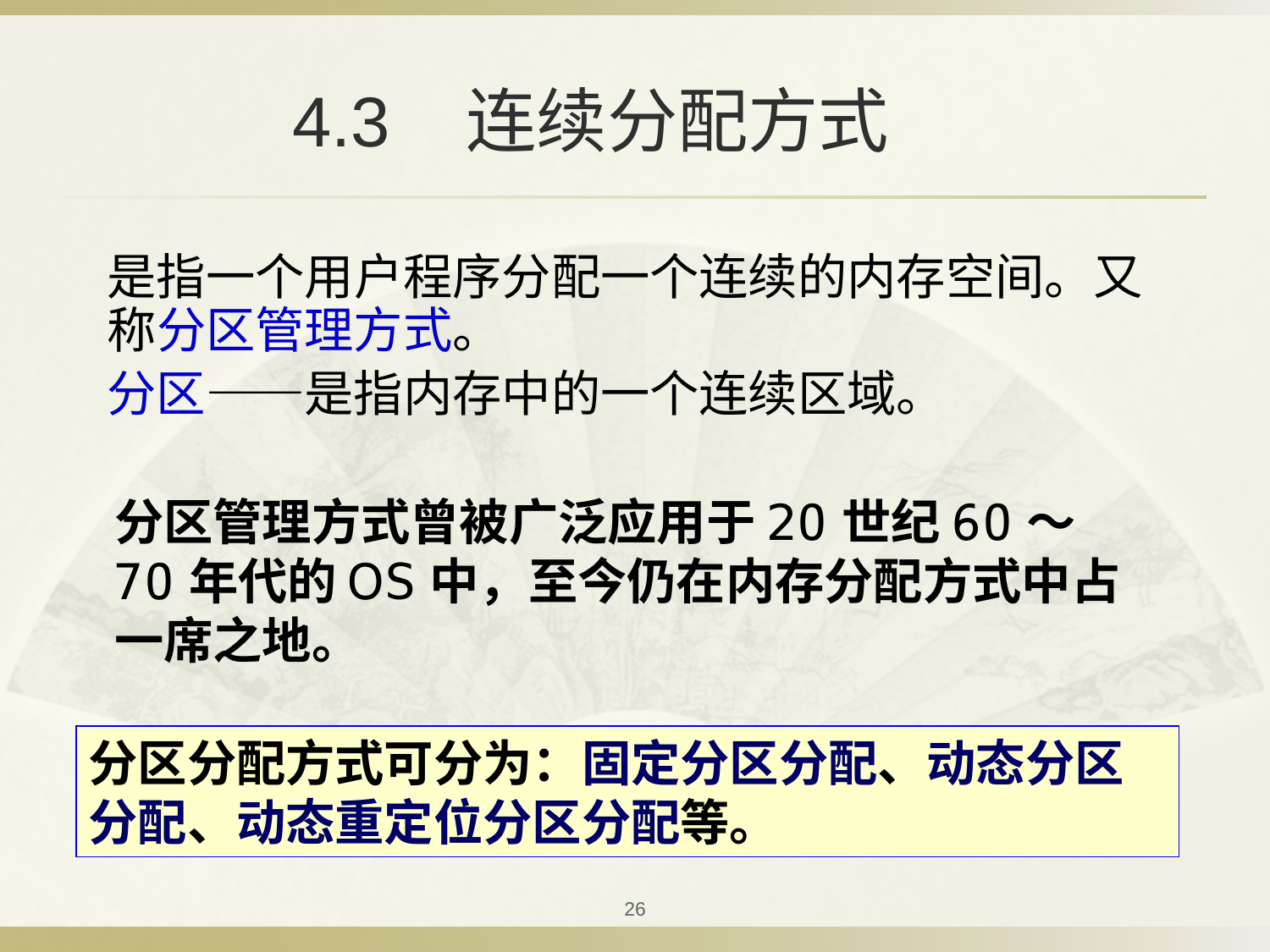

# 4.3   连续分配方式
是指一个用户程序分配一个连续的内存空间。又称分区管理方式。
分区——是指内存中的一个连续区域。
分区管理方式曾被广泛应用于20世纪60～70年代的OS中，至今仍在内存分配方式中占一席之地。
分区分配方式可分为：固定分区分配、动态分区分配、动态重定位分区分配等。
26